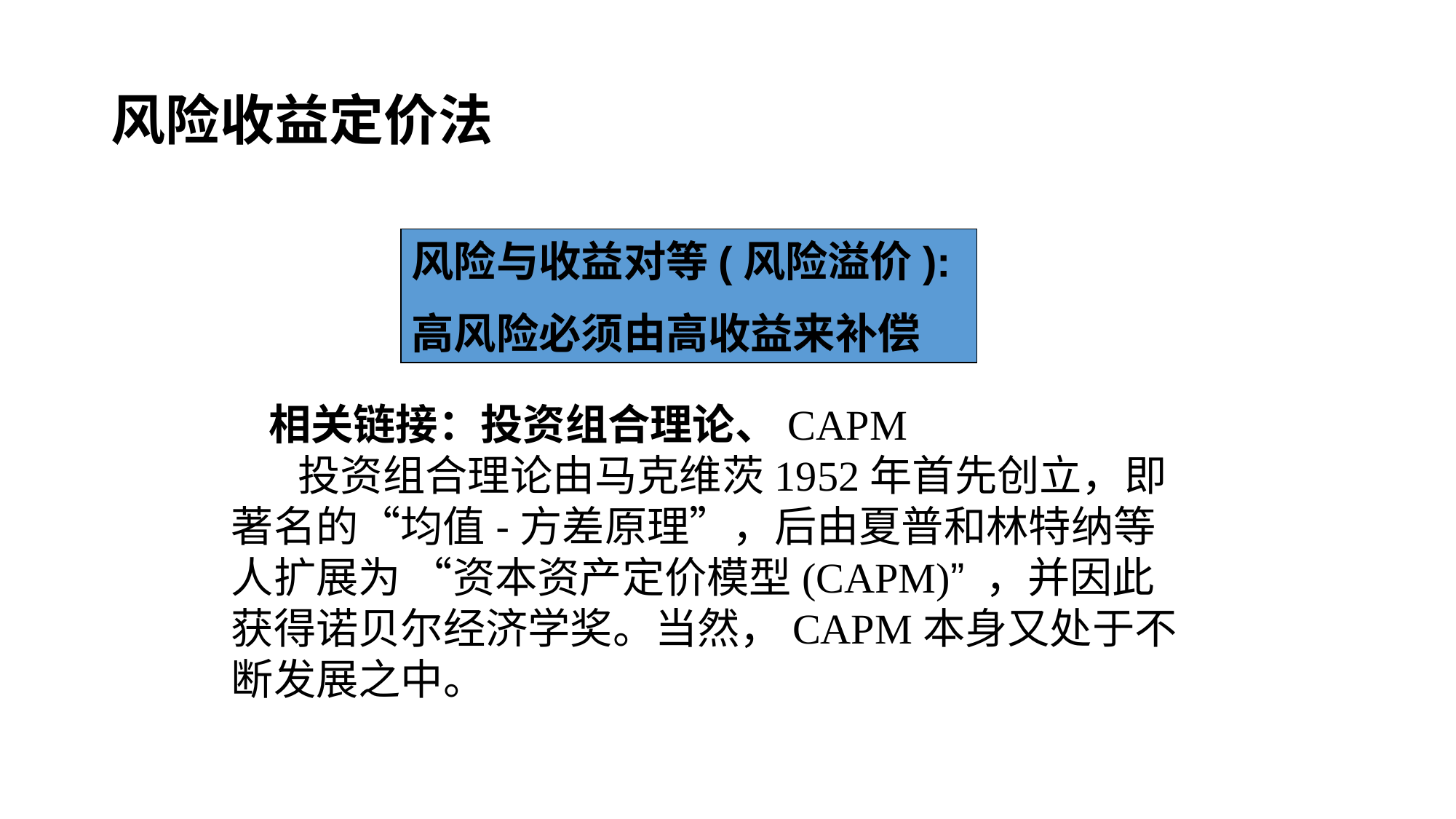

风险收益定价法
风险与收益对等(风险溢价):
高风险必须由高收益来补偿
     相关链接：投资组合理论、CAPM
      投资组合理论由马克维茨1952年首先创立，即著名的“均值-方差原理”，后由夏普和林特纳等人扩展为 “资本资产定价模型(CAPM)” ，并因此获得诺贝尔经济学奖。当然，CAPM本身又处于不断发展之中。